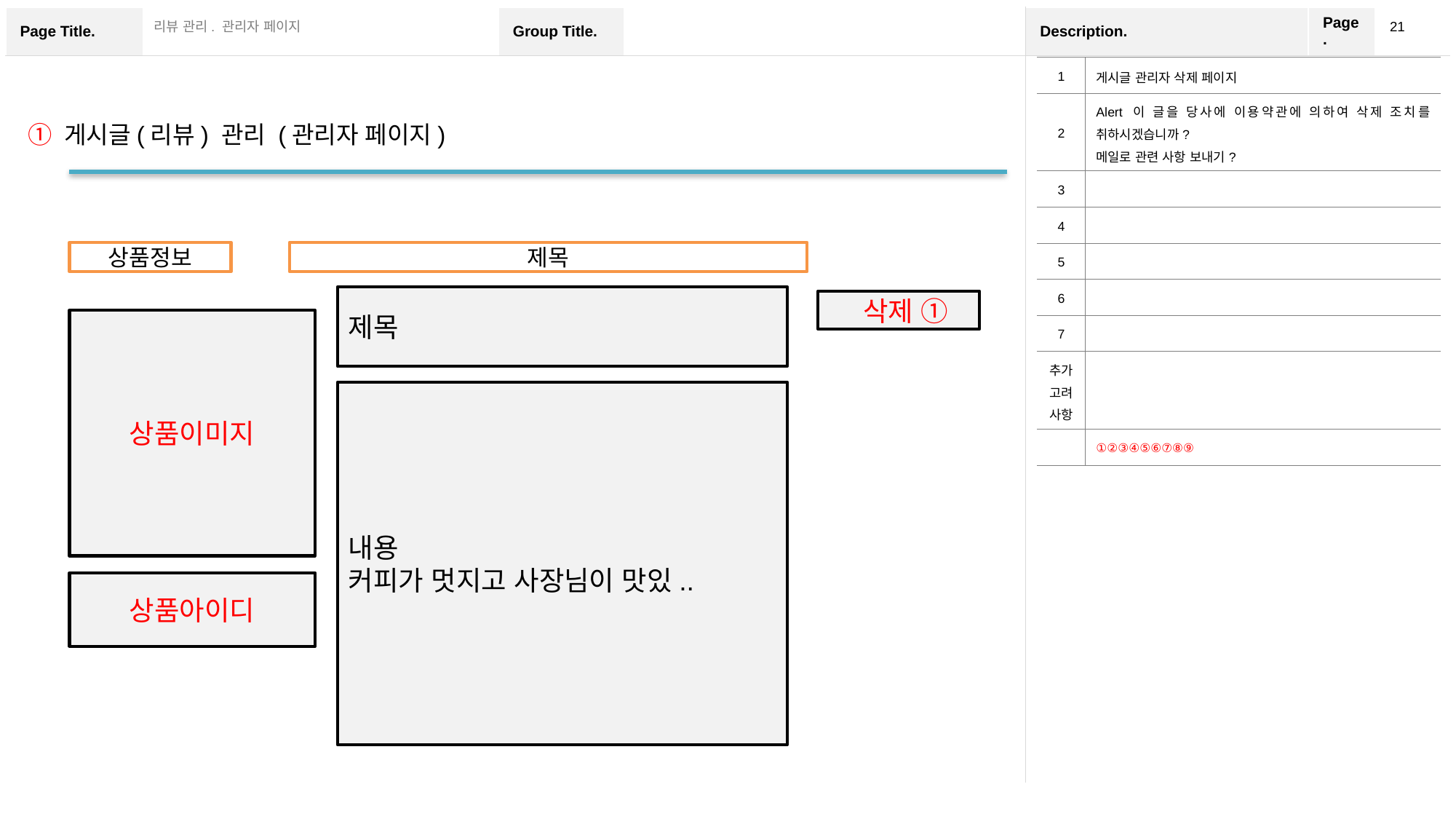

21
리뷰 관리. 관리자 페이지

| 1 | 게시글 관리자 삭제 페이지 |
| --- | --- |
| 2 | Alert 이 글을 당사에 이용약관에 의하여 삭제 조치를 취하시겠습니까? 메일로 관련 사항 보내기? |
| 3 |  |
| 4 |  |
| 5 |  |
| 6 |  |
| 7 |  |
| 추가 고려 사항 |  |
|  | ①②③④⑤⑥⑦⑧⑨ |
① 게시글(리뷰) 관리 (관리자 페이지)
제목
상품정보
제목
 삭제 ①
상품이미지
내용
커피가 멋지고 사장님이 맛있..
상품아이디